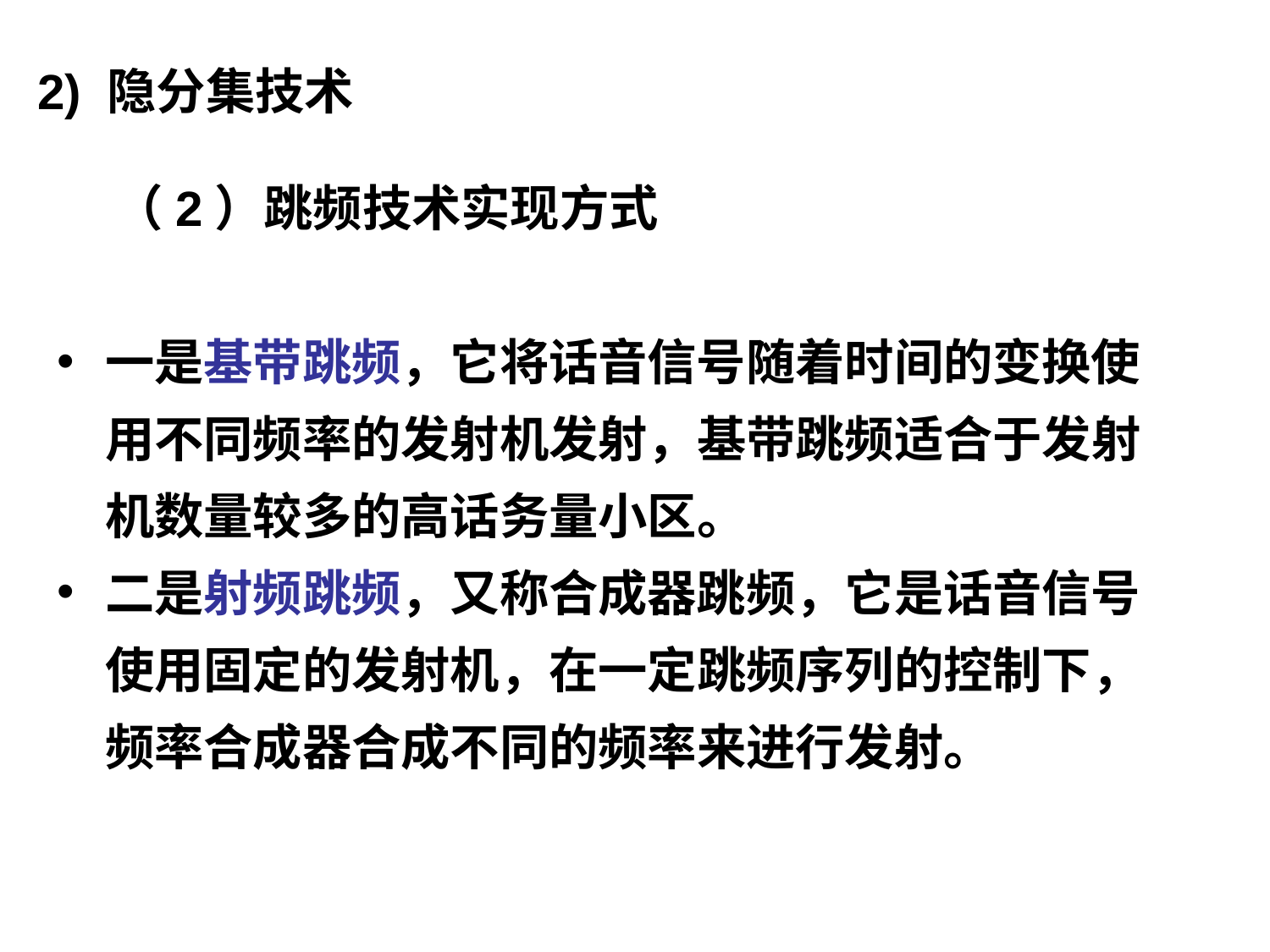

# 2) 隐分集技术
    （2）跳频技术实现方式

一是基带跳频，它将话音信号随着时间的变换使用不同频率的发射机发射，基带跳频适合于发射机数量较多的高话务量小区。
二是射频跳频，又称合成器跳频，它是话音信号使用固定的发射机，在一定跳频序列的控制下，频率合成器合成不同的频率来进行发射。